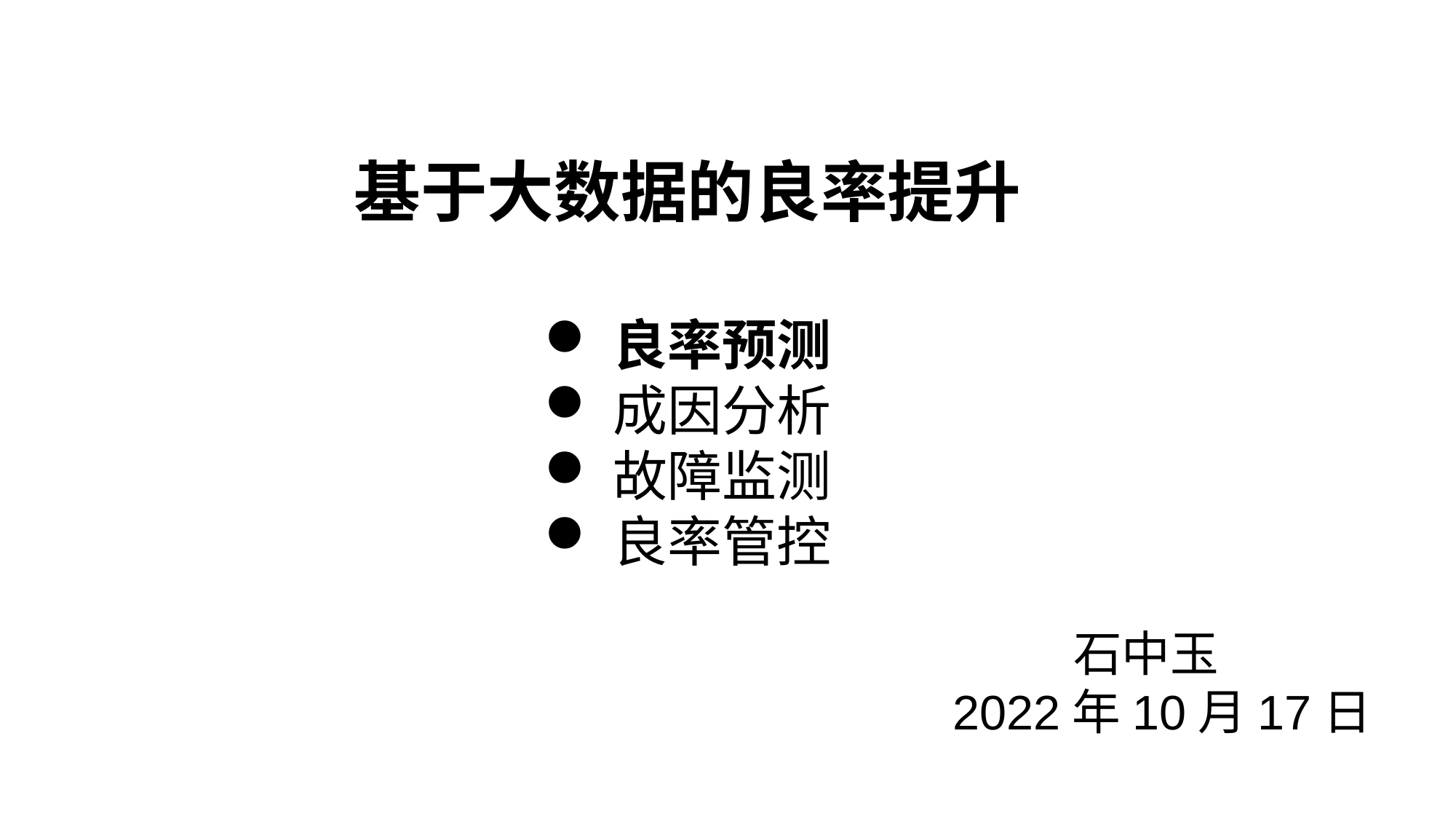

基于大数据的良率提升

良率预测
成因分析
故障监测
良率管控
石中玉
2022年10月17日